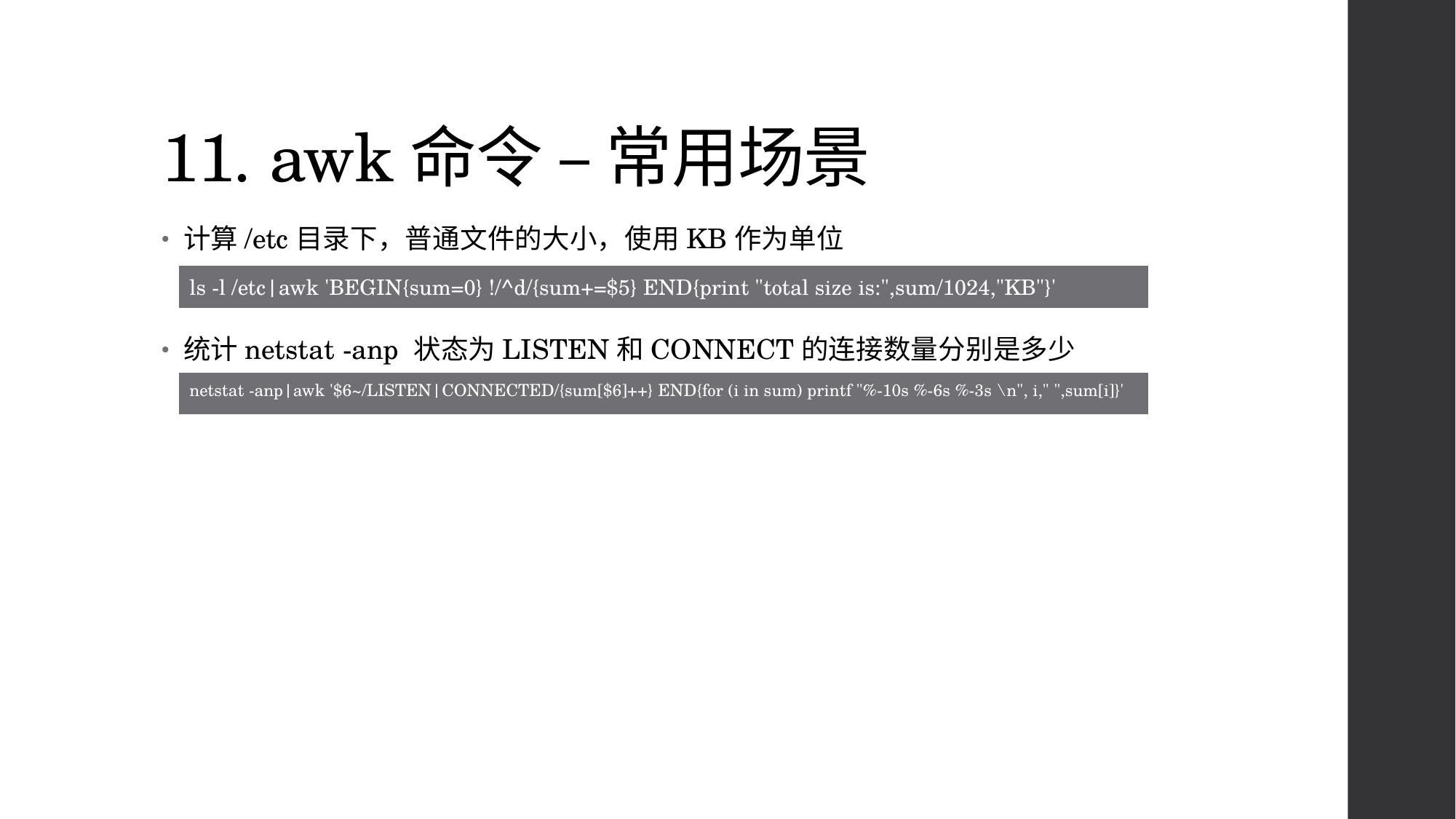

# 11. awk命令 – 常用场景
计算/etc目录下，普通文件的大小，使用KB作为单位

统计netstat -anp 状态为LISTEN和CONNECT的连接数量分别是多少

| ls -l /etc|awk 'BEGIN{sum=0} !/^d/{sum+=$5} END{print "total size is:",sum/1024,"KB"}' |
| --- |
| netstat -anp|awk '$6~/LISTEN|CONNECTED/{sum[$6]++} END{for (i in sum) printf "%-10s %-6s %-3s \n", i," ",sum[i]}' |
| --- |